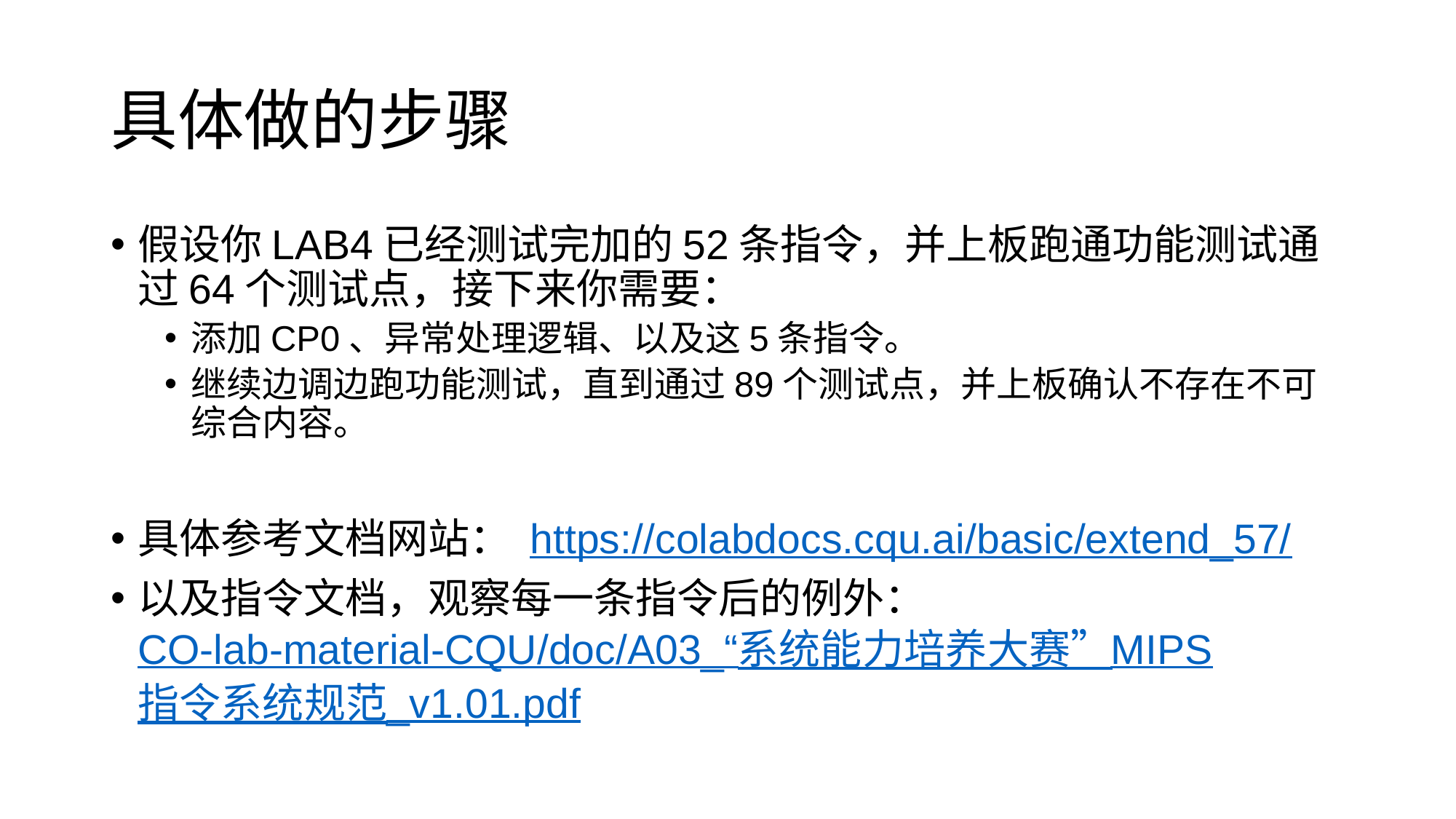

# 具体做的步骤
假设你LAB4已经测试完加的52条指令，并上板跑通功能测试通过64个测试点，接下来你需要：
添加CP0、异常处理逻辑、以及这5条指令。
继续边调边跑功能测试，直到通过89个测试点，并上板确认不存在不可综合内容。

具体参考文档网站： https://colabdocs.cqu.ai/basic/extend_57/
以及指令文档，观察每一条指令后的例外：CO-lab-material-CQU/doc/A03_“系统能力培养大赛”MIPS指令系统规范_v1.01.pdf